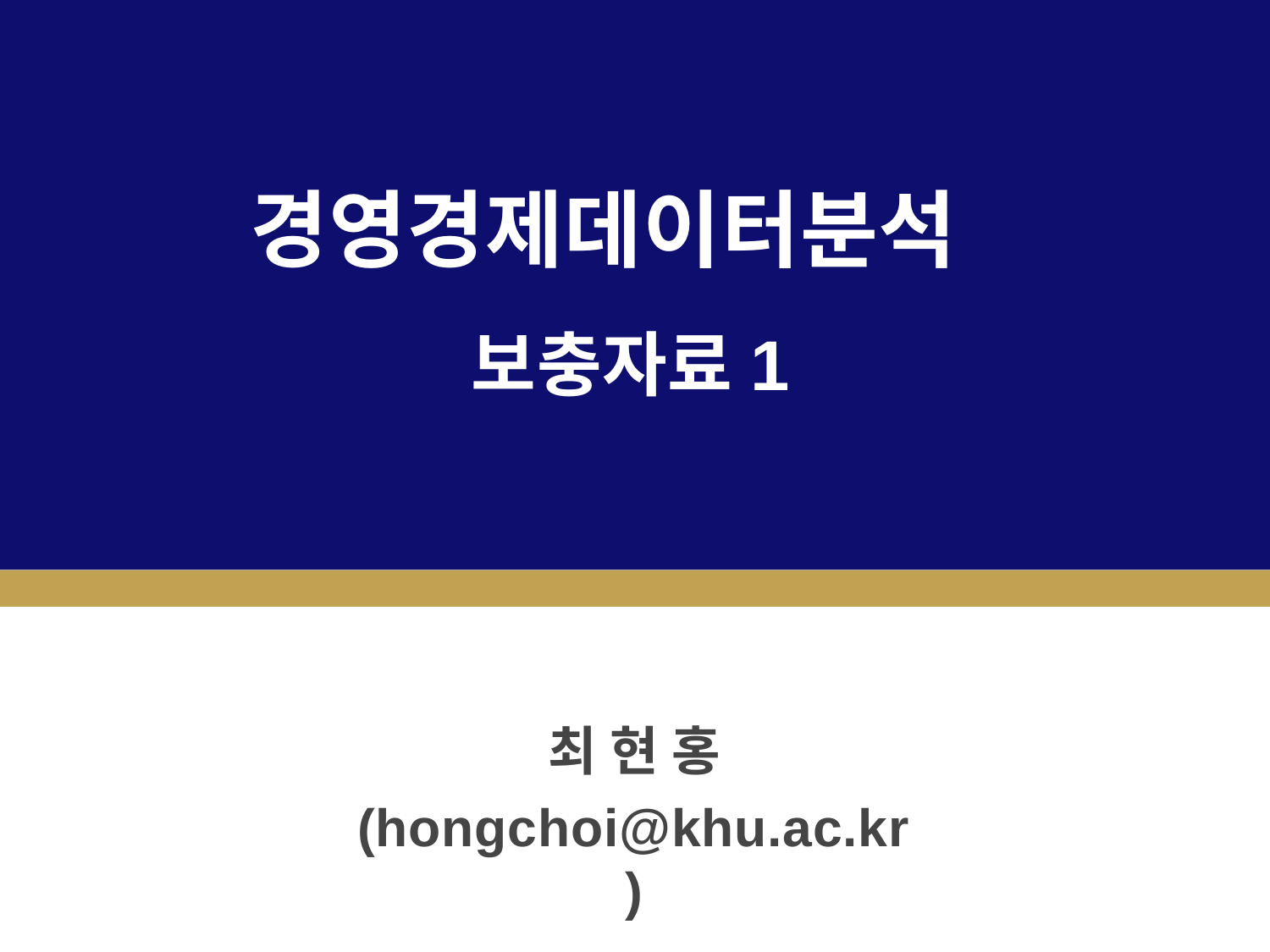

# 경영경제데이터분석
보충자료1
최 현 홍
(hongchoi@khu.ac.kr)